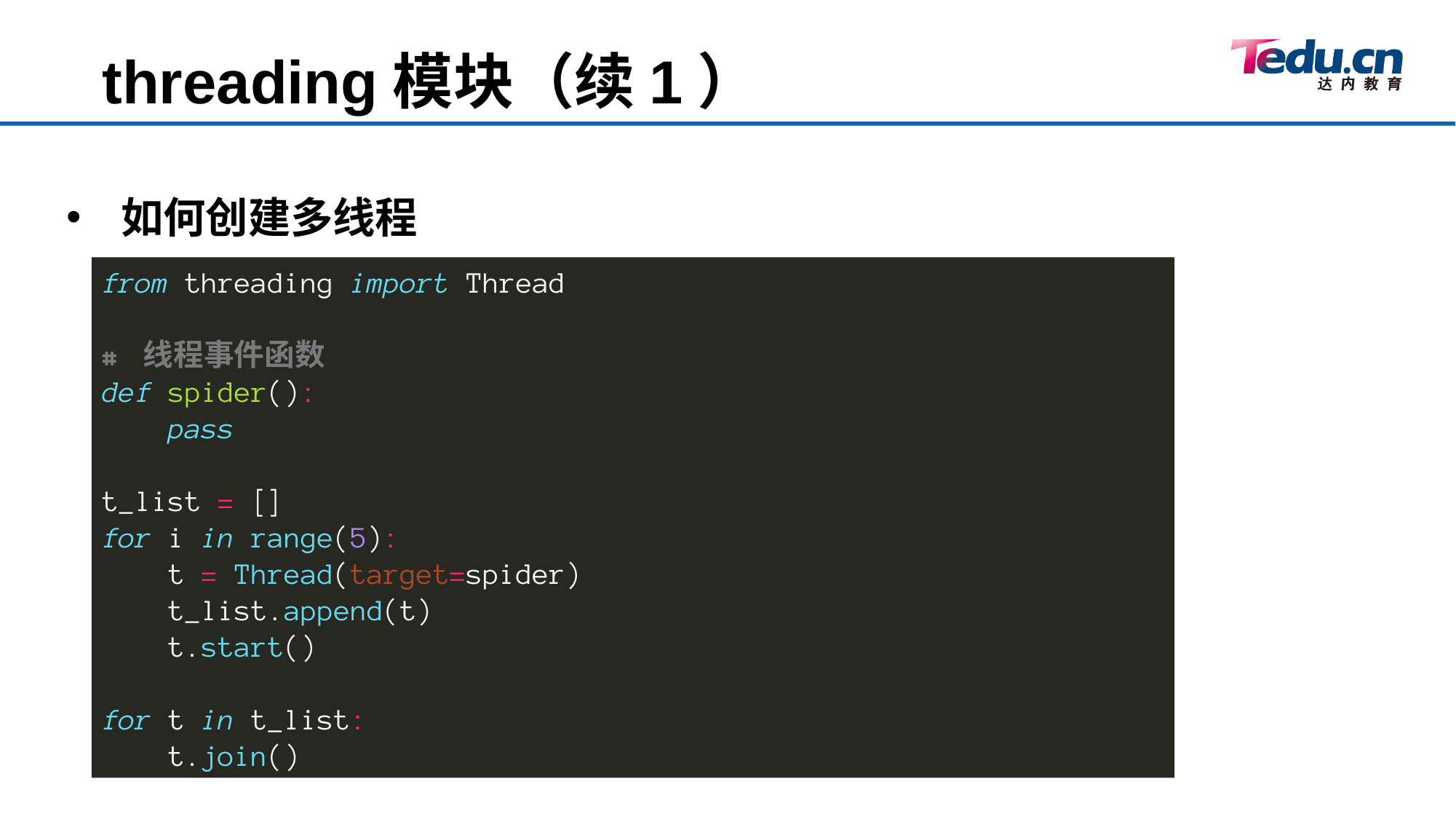

threading模块（续1）
如何创建多线程
from threading import Thread
# 线程事件函数
def spider():
    pass
t_list = []
for i in range(5):
    t = Thread(target=spider)
    t_list.append(t)
    t.start()
for t in t_list:
    t.join()